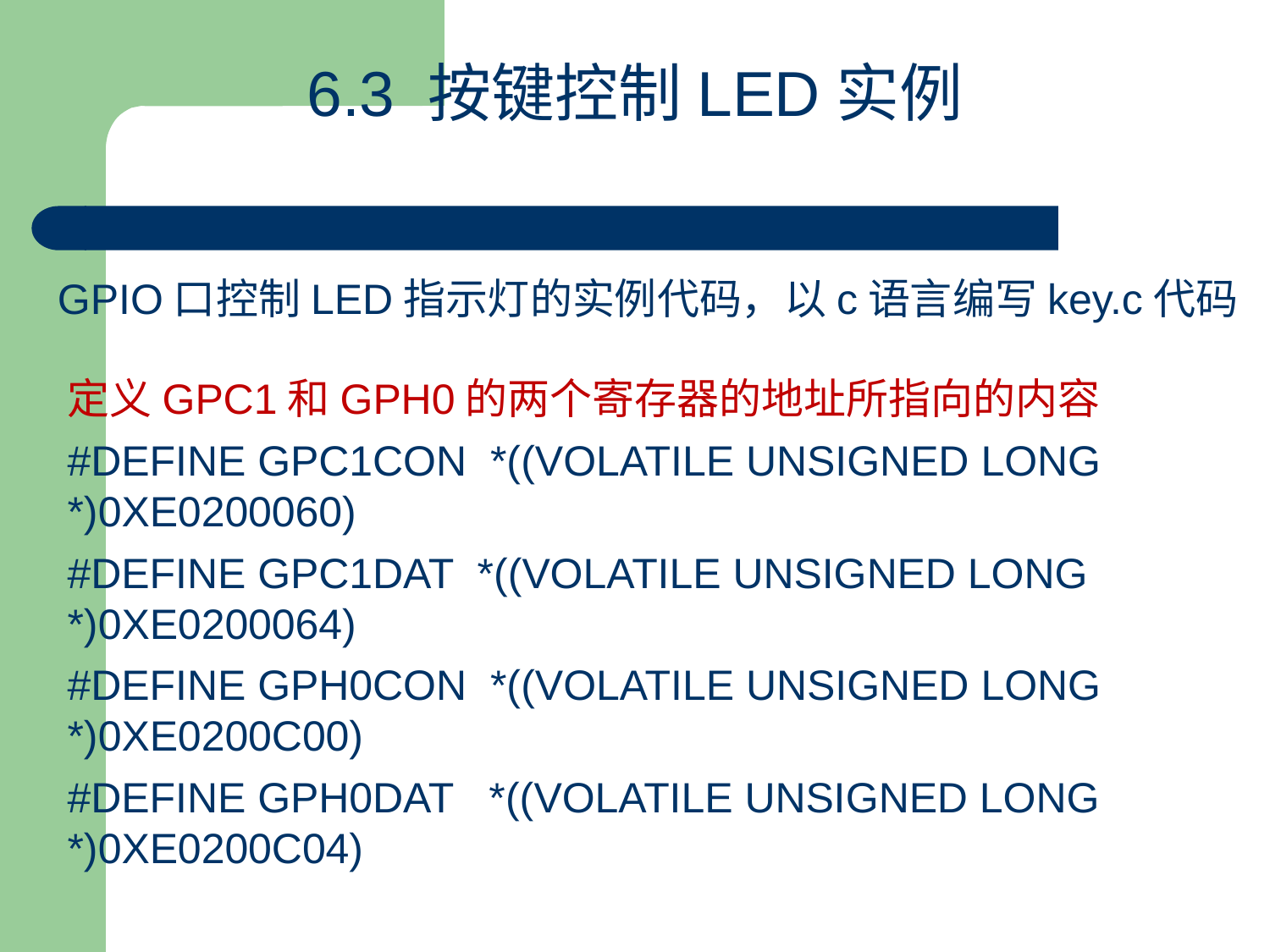

6.3 按键控制LED实例
GPIO口控制LED指示灯的实例代码，以c语言编写key.c代码
定义GPC1和GPH0的两个寄存器的地址所指向的内容
#define GPC1CON  *((volatile unsigned long *)0xE0200060)
#define GPC1DAT  *((volatile unsigned long *)0xE0200064)
#define GPH0CON  *((volatile unsigned long *)0xE0200C00)
#define GPH0DAT   *((volatile unsigned long *)0xE0200C04)